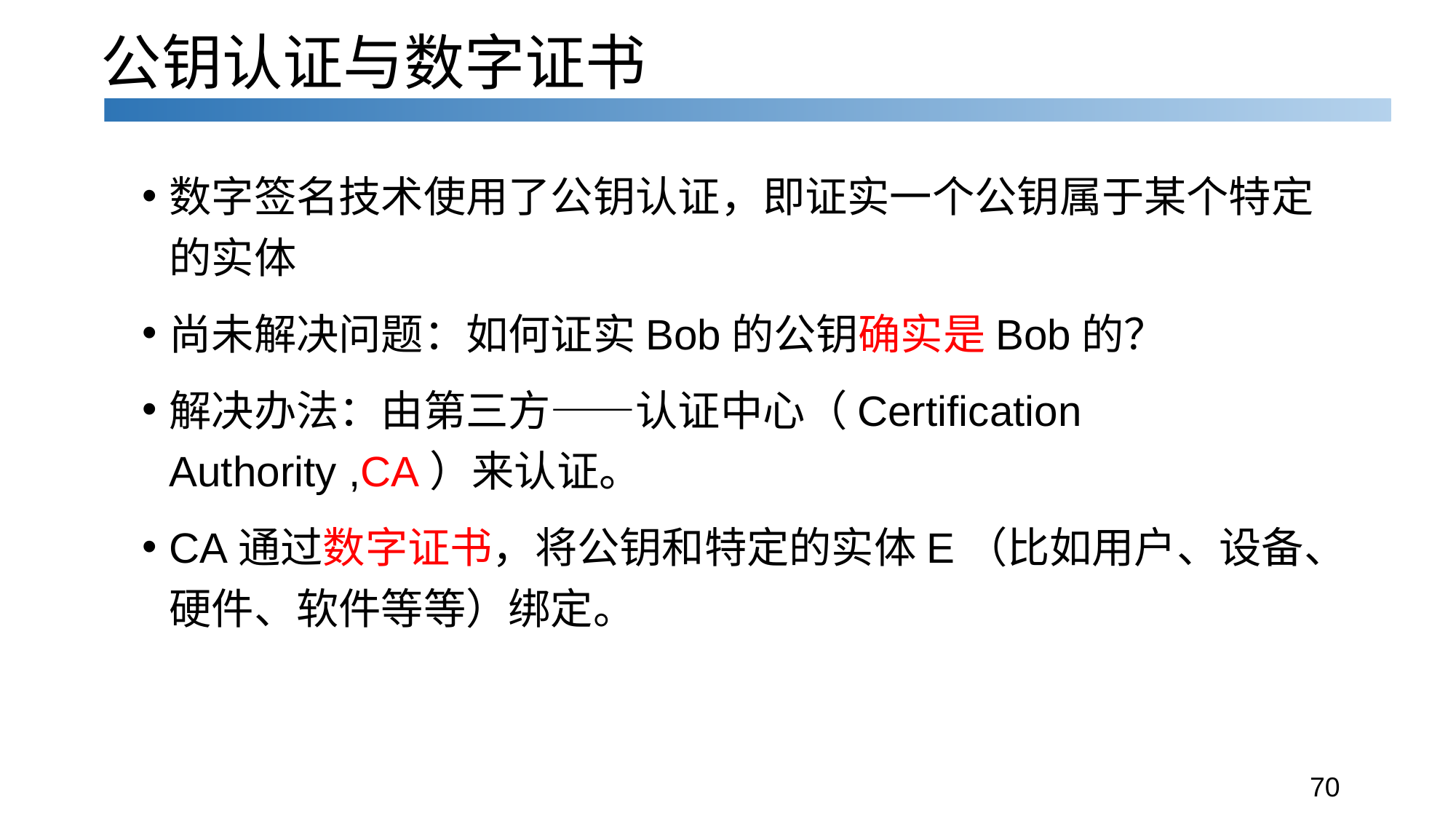

# 公钥认证与数字证书

数字签名技术使用了公钥认证，即证实一个公钥属于某个特定的实体
尚未解决问题：如何证实Bob的公钥确实是Bob的？
解决办法：由第三方——认证中心（Certification Authority ,CA）来认证。
CA通过数字证书，将公钥和特定的实体E（比如用户、设备、硬件、软件等等）绑定。
70